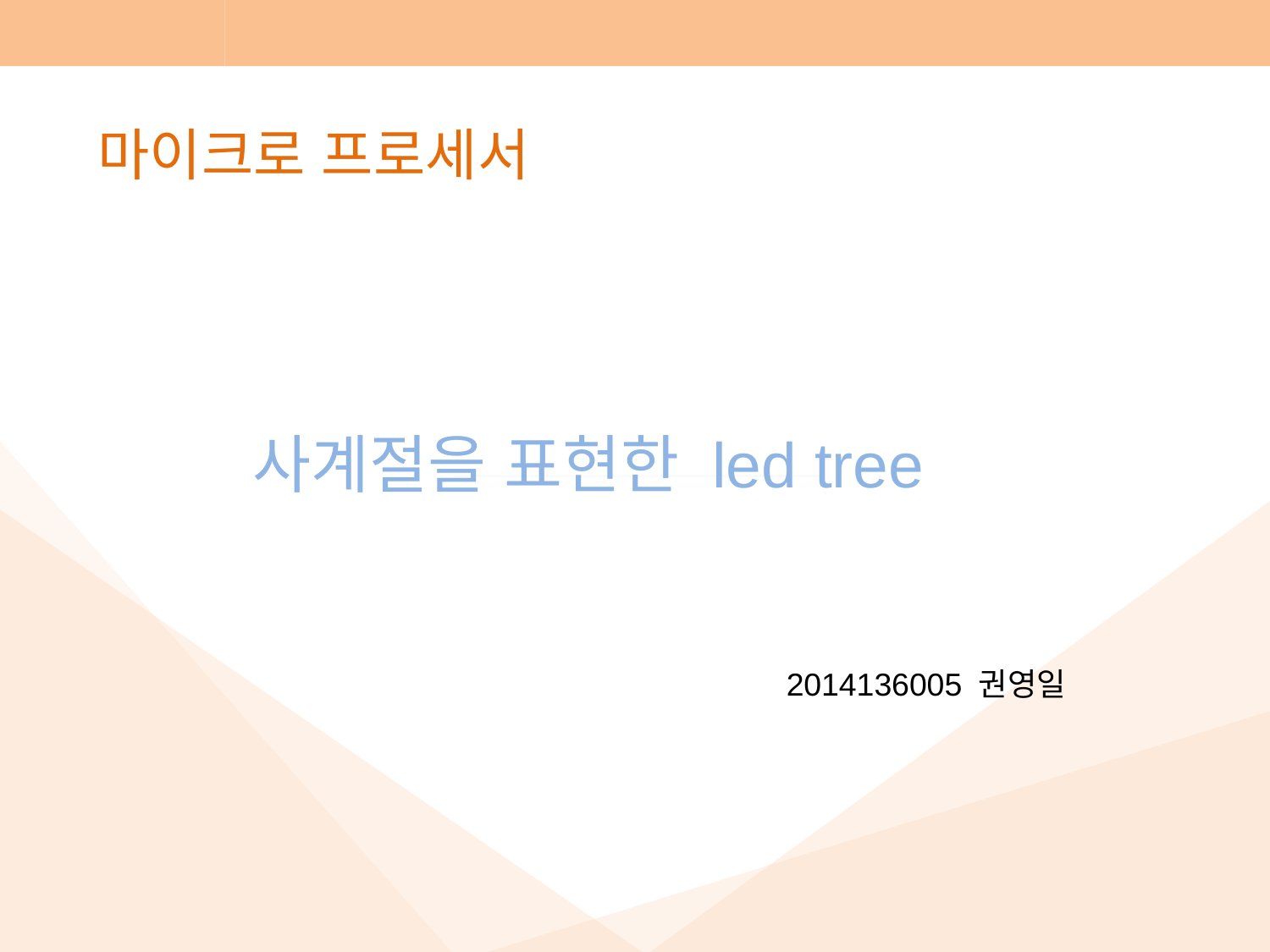

마이크로 프로세서
사계절을 표현한 led tree

 2014136005 권영일